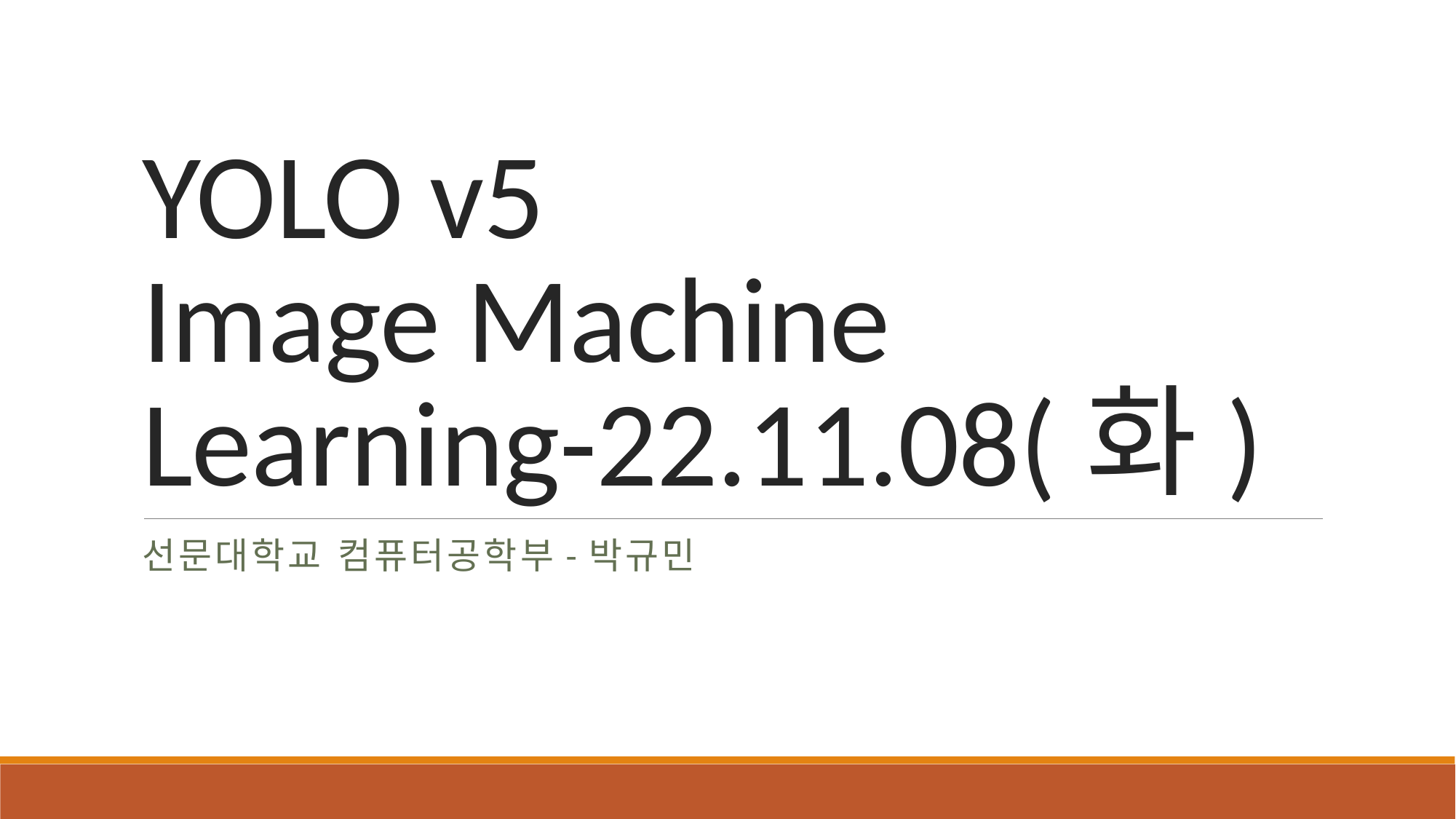

# YOLO v5 Image Machine Learning-22.11.08(화)
선문대학교 컴퓨터공학부-박규민